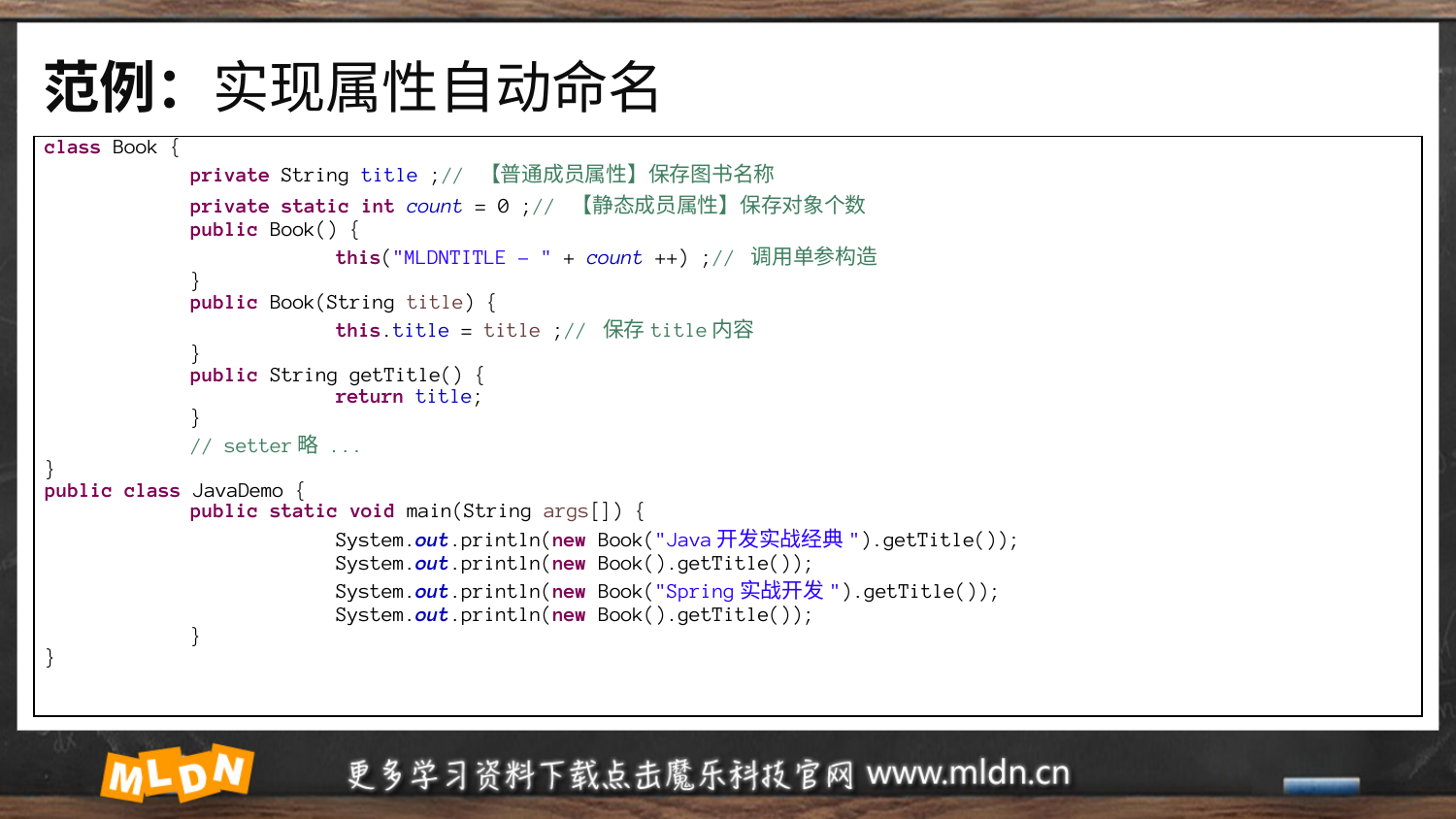

# 范例：实现属性自动命名
| class Book { private String title ;// 【普通成员属性】保存图书名称 private static int count = 0 ;// 【静态成员属性】保存对象个数 public Book() { this("MLDNTITLE - " + count ++) ;// 调用单参构造 } public Book(String title) { this.title = title ;// 保存title内容 } public String getTitle() { return title; } // setter略 ... } public class JavaDemo { public static void main(String args[]) { System.out.println(new Book("Java开发实战经典").getTitle()); System.out.println(new Book().getTitle()); System.out.println(new Book("Spring实战开发").getTitle()); System.out.println(new Book().getTitle()); } } |
| --- |